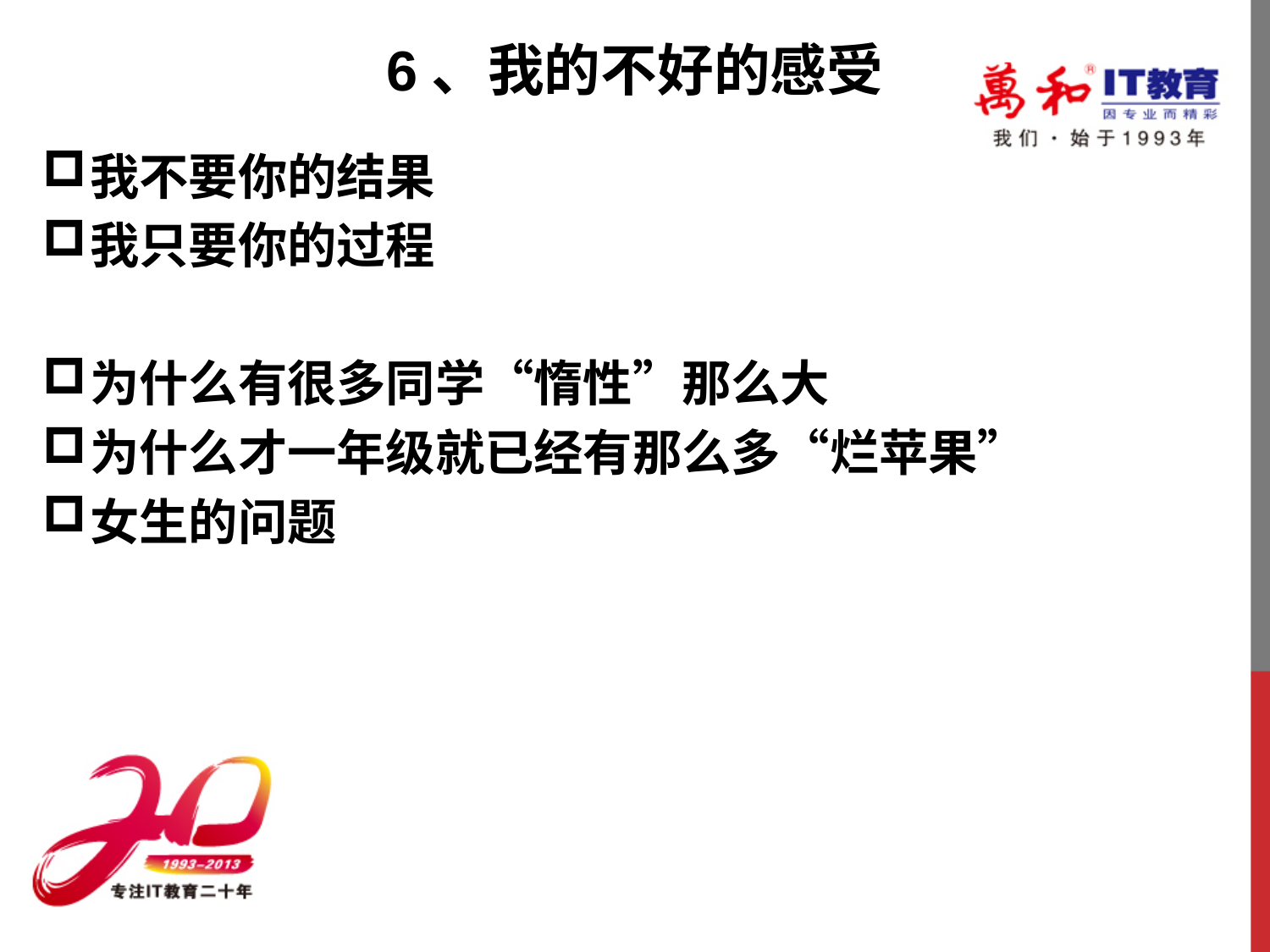

# 6、我的不好的感受
我不要你的结果
我只要你的过程

为什么有很多同学“惰性”那么大
为什么才一年级就已经有那么多“烂苹果”
女生的问题